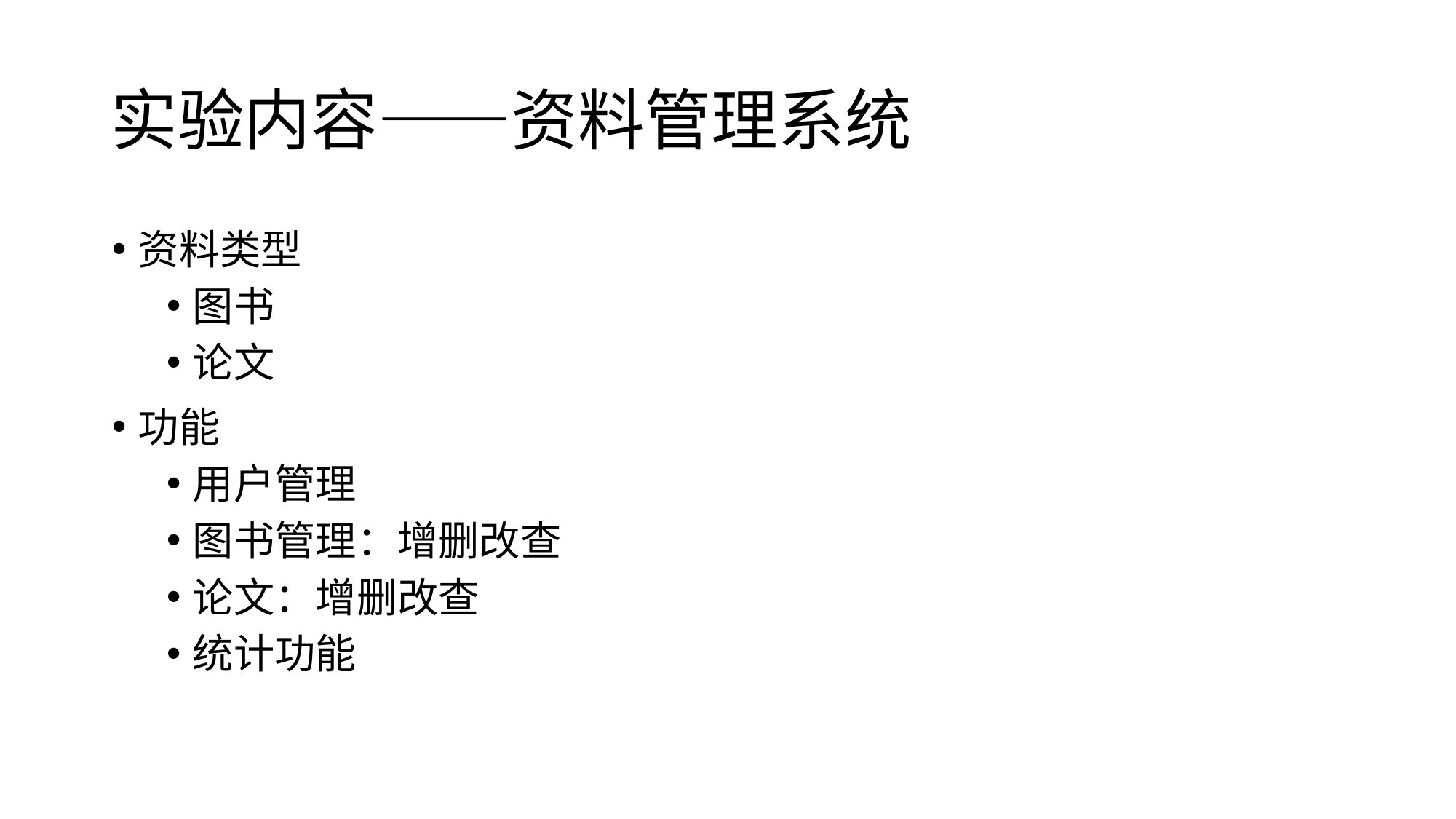

# 实验内容——资料管理系统
资料类型
图书
论文
功能
用户管理
图书管理：增删改查
论文：增删改查
统计功能